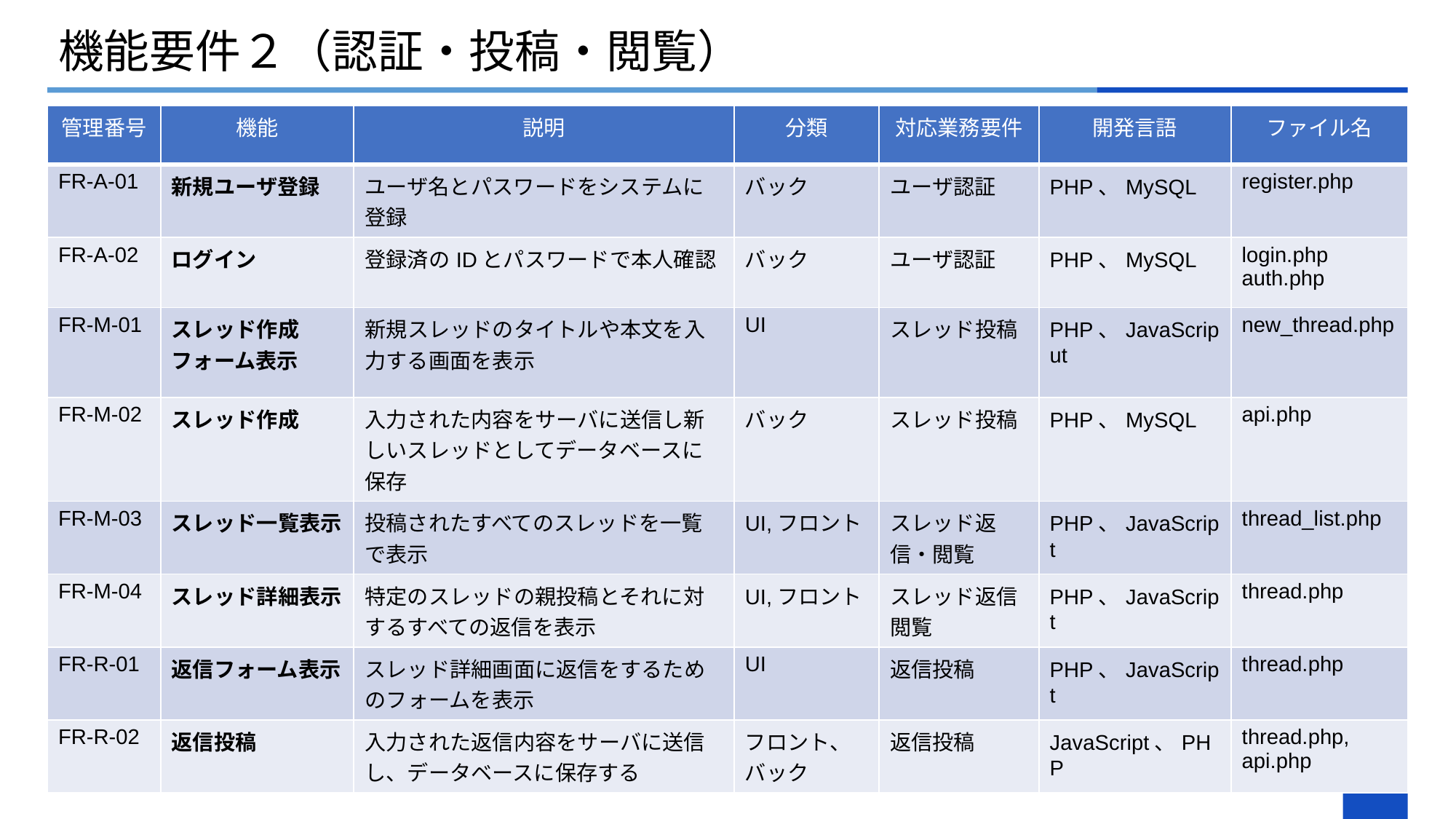

# 機能要件２（認証・投稿・閲覧）
| 管理番号 | 機能 | 説明 | 分類 | 対応業務要件 | 開発言語 | ファイル名 |
| --- | --- | --- | --- | --- | --- | --- |
| FR-A-01 | 新規ユーザ登録 | ユーザ名とパスワードをシステムに登録 | バック | ユーザ認証 | PHP、MySQL | register.php |
| FR-A-02 | ログイン | 登録済のIDとパスワードで本人確認 | バック | ユーザ認証 | PHP、MySQL | login.php auth.php |
| FR-M-01 | スレッド作成フォーム表示 | 新規スレッドのタイトルや本文を入力する画面を表示 | UI | スレッド投稿 | PHP、JavaScriput | new\_thread.php |
| FR-M-02 | スレッド作成 | 入力された内容をサーバに送信し新しいスレッドとしてデータベースに保存 | バック | スレッド投稿 | PHP、MySQL | api.php |
| FR-M-03 | スレッド一覧表示 | 投稿されたすべてのスレッドを一覧で表示 | UI,フロント | スレッド返信・閲覧 | PHP、JavaScript | thread\_list.php |
| FR-M-04 | スレッド詳細表示 | 特定のスレッドの親投稿とそれに対するすべての返信を表示 | UI,フロント | スレッド返信閲覧 | PHP、JavaScript | thread.php |
| FR-R-01 | 返信フォーム表示 | スレッド詳細画面に返信をするためのフォームを表示 | UI | 返信投稿 | PHP、JavaScript | thread.php |
| FR-R-02 | 返信投稿 | 入力された返信内容をサーバに送信し、データベースに保存する | フロント、バック | 返信投稿 | JavaScript、PHP | thread.php, api.php |
10